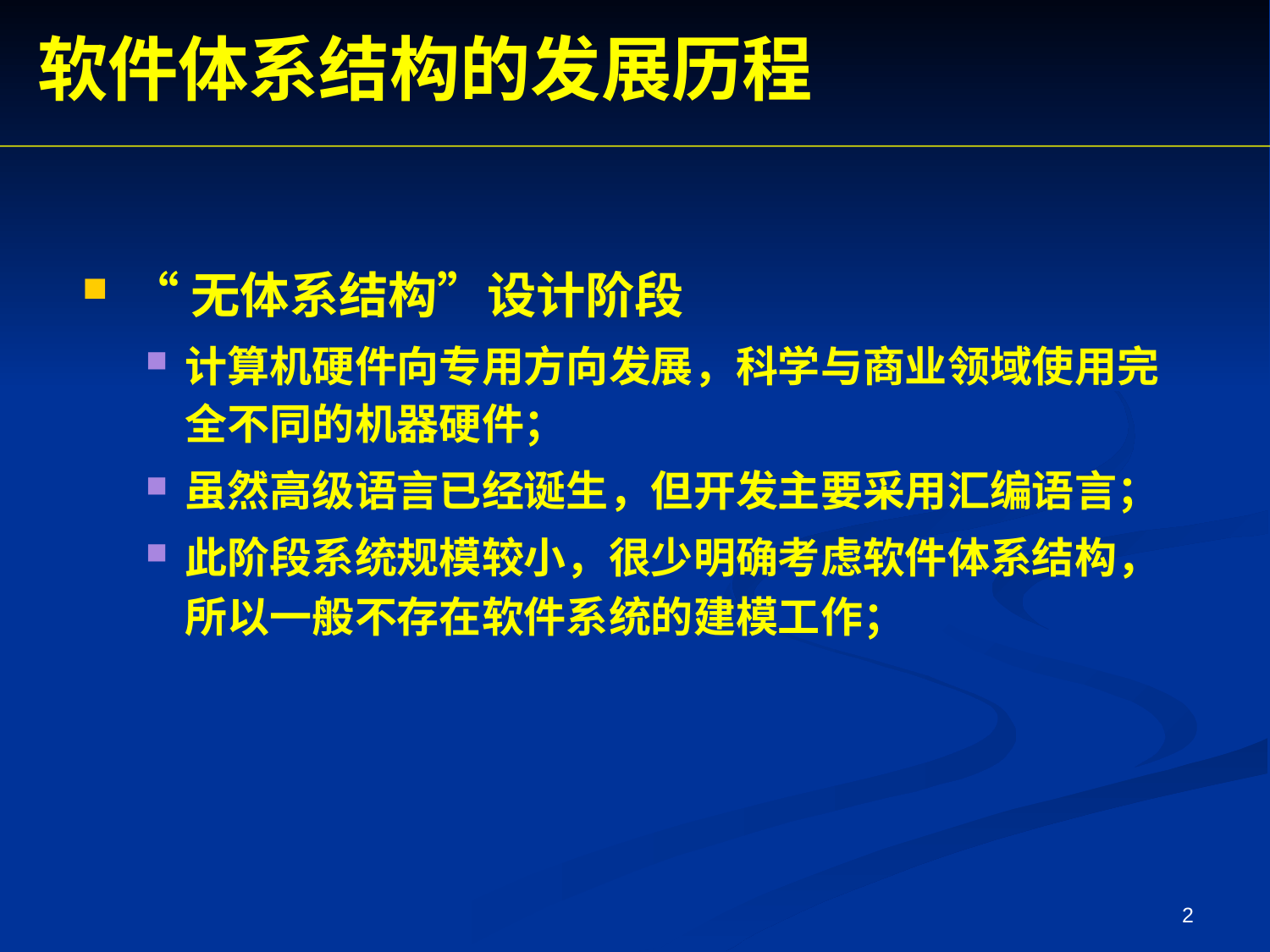

软件体系结构的发展历程

“无体系结构”设计阶段
计算机硬件向专用方向发展，科学与商业领域使用完全不同的机器硬件；
虽然高级语言已经诞生，但开发主要采用汇编语言；
此阶段系统规模较小，很少明确考虑软件体系结构，所以一般不存在软件系统的建模工作；
2